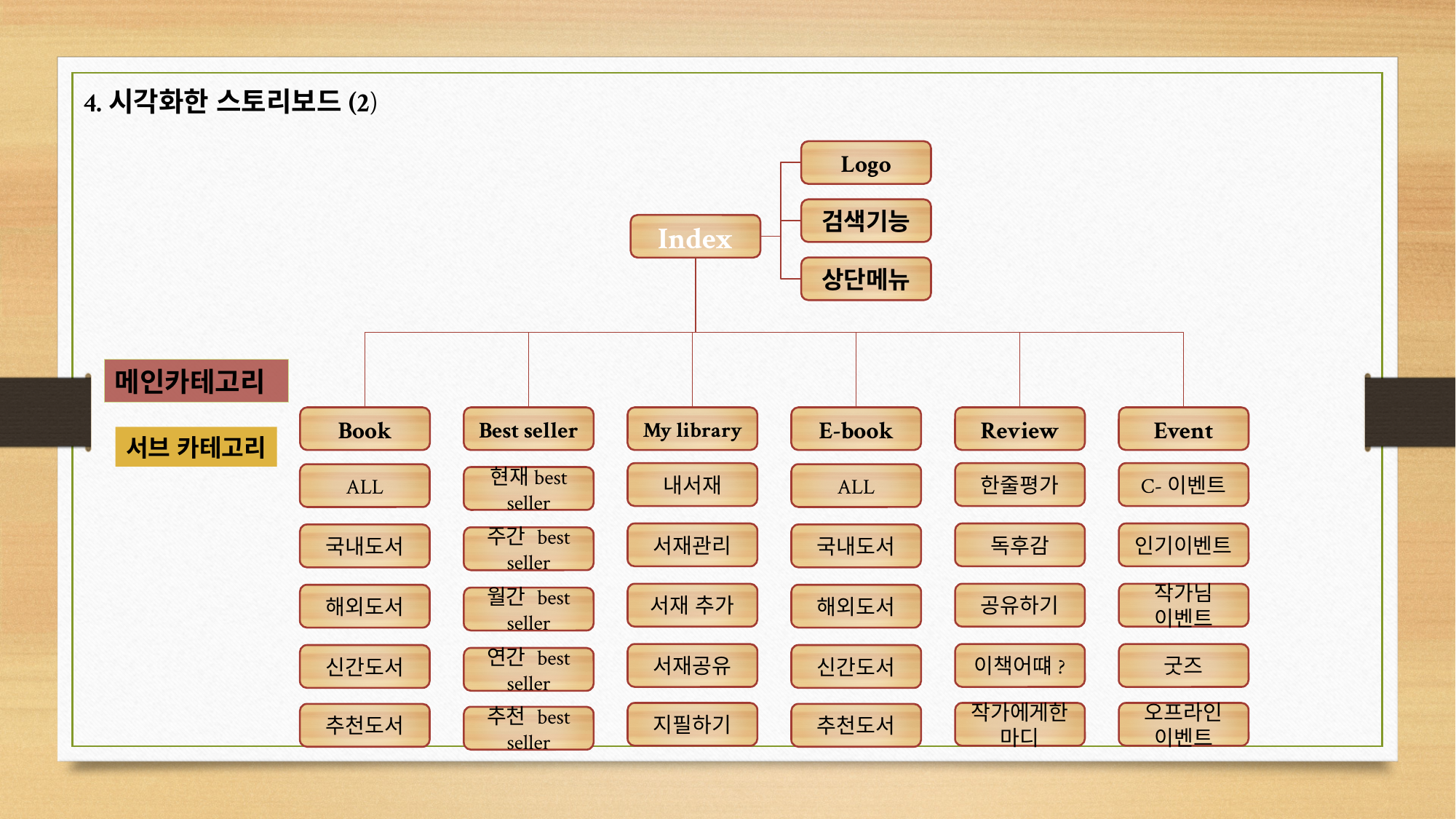

4.시각화한 스토리보드(2)
Logo
검색기능
상단메뉴
Index
My library
Book
내서재
한줄평가
C-이벤트
ALL
ALL
현재best seller
서재관리
독후감
인기이벤트
국내도서
국내도서
주간 best seller
서재 추가
공유하기
작가님 이벤트
해외도서
해외도서
월간 best seller
서재공유
이책어떄?
굿즈
신간도서
신간도서
연간 best seller
지필하기
작가에게한마디
오프라인 이벤트
추천도서
추천도서
추천 best seller
Best seller
E-book
Review
Event
메인카테고리
서브 카테고리